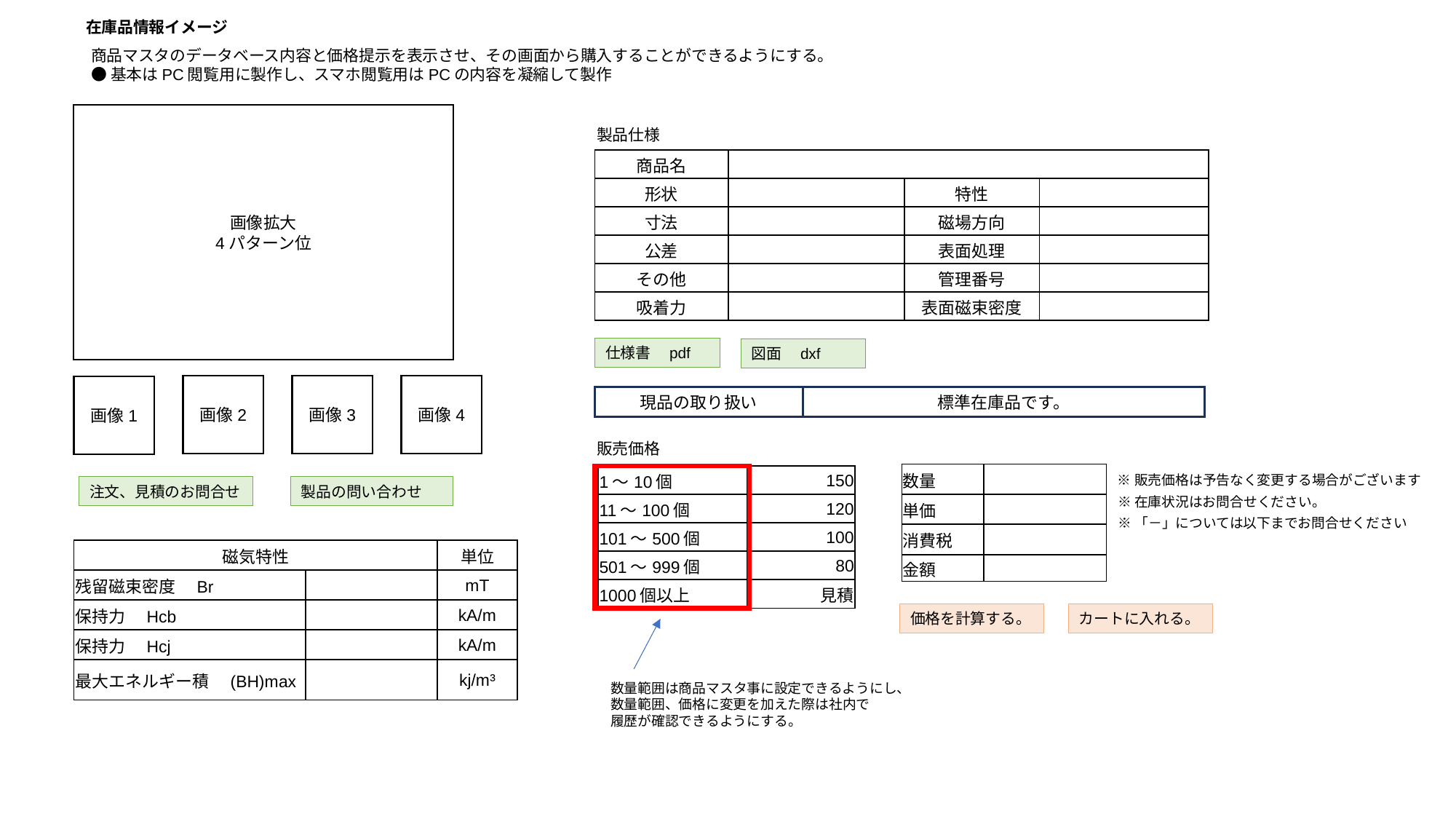

在庫品情報イメージ
商品マスタのデータベース内容と価格提示を表示させ、その画面から購入することができるようにする。
●基本はPC閲覧用に製作し、スマホ閲覧用はPCの内容を凝縮して製作
画像拡大
4パターン位
製品仕様
| 商品名 |  |  |  |
| --- | --- | --- | --- |
| 形状 |  | 特性 |  |
| 寸法 |  | 磁場方向 |  |
| 公差 |  | 表面処理 |  |
| その他 |  | 管理番号 |  |
| 吸着力 |  | 表面磁束密度 |  |
仕様書　pdf
図面　dxf
画像2
画像3
画像4
画像1
現品の取り扱い
標準在庫品です。
販売価格
| 数量 |  |
| --- | --- |
| 単価 |  |
| 消費税 |  |
| 金額 |  |

| 1～10個 | 150 |
| --- | --- |
| 11～100個 | 120 |
| 101～500個 | 100 |
| 501～999個 | 80 |
| 1000個以上 | 見積 |
※販売価格は予告なく変更する場合がございます
注文、見積のお問合せ
製品の問い合わせ
※在庫状況はお問合せください。
※「－」については以下までお問合せください
| 磁気特性 |  | 単位 |
| --- | --- | --- |
| 残留磁束密度　Br |  | mT |
| 保持力　Hcb |  | kA/m |
| 保持力　Hcj |  | kA/m |
| 最大エネルギー積　(BH)max |  | kj/m³ |
価格を計算する。
カートに入れる。
数量範囲は商品マスタ事に設定できるようにし、
数量範囲、価格に変更を加えた際は社内で
履歴が確認できるようにする。